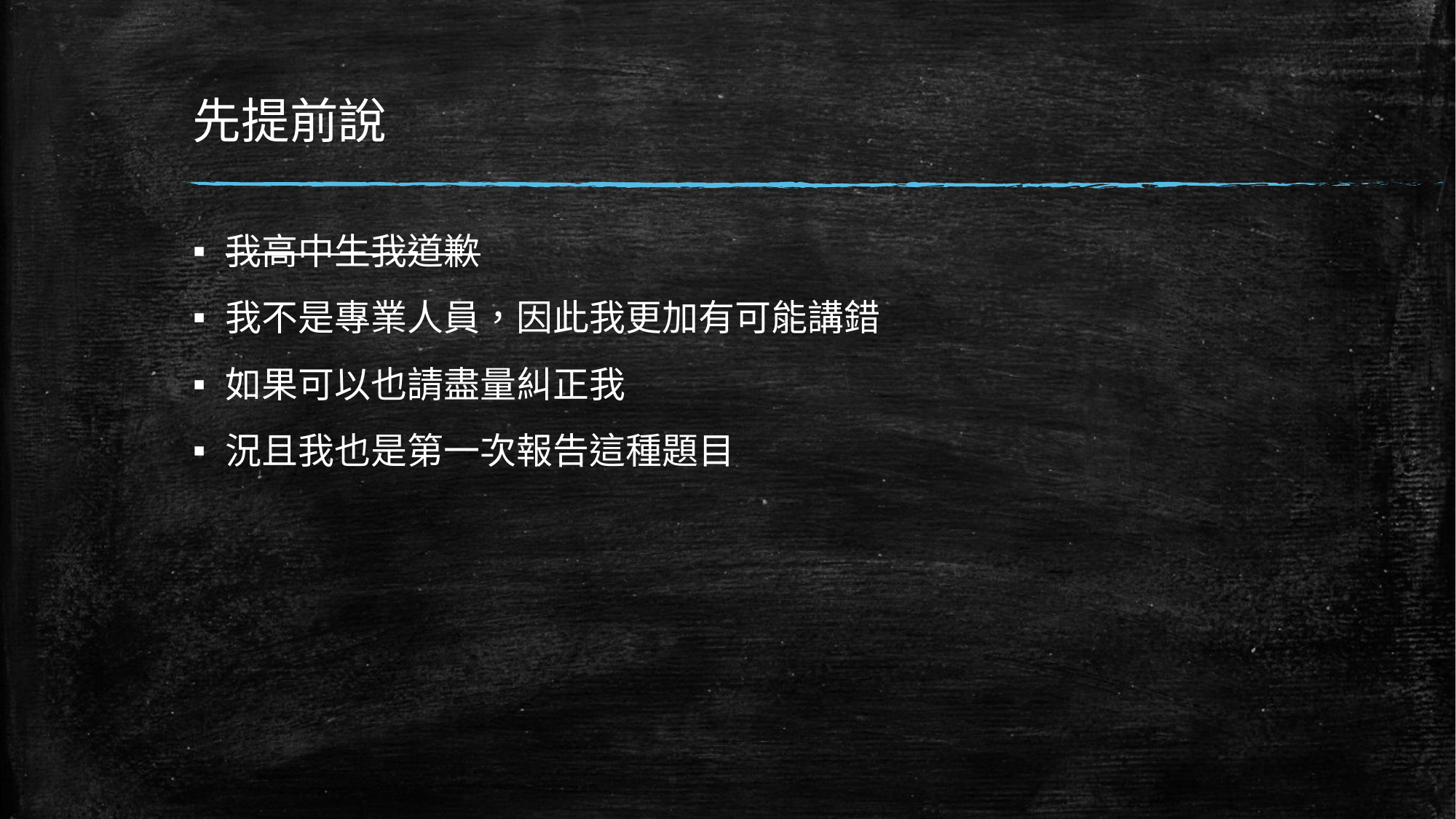

# 先提前說
我高中生我道歉
我不是專業人員，因此我更加有可能講錯
如果可以也請盡量糾正我
況且我也是第一次報告這種題目